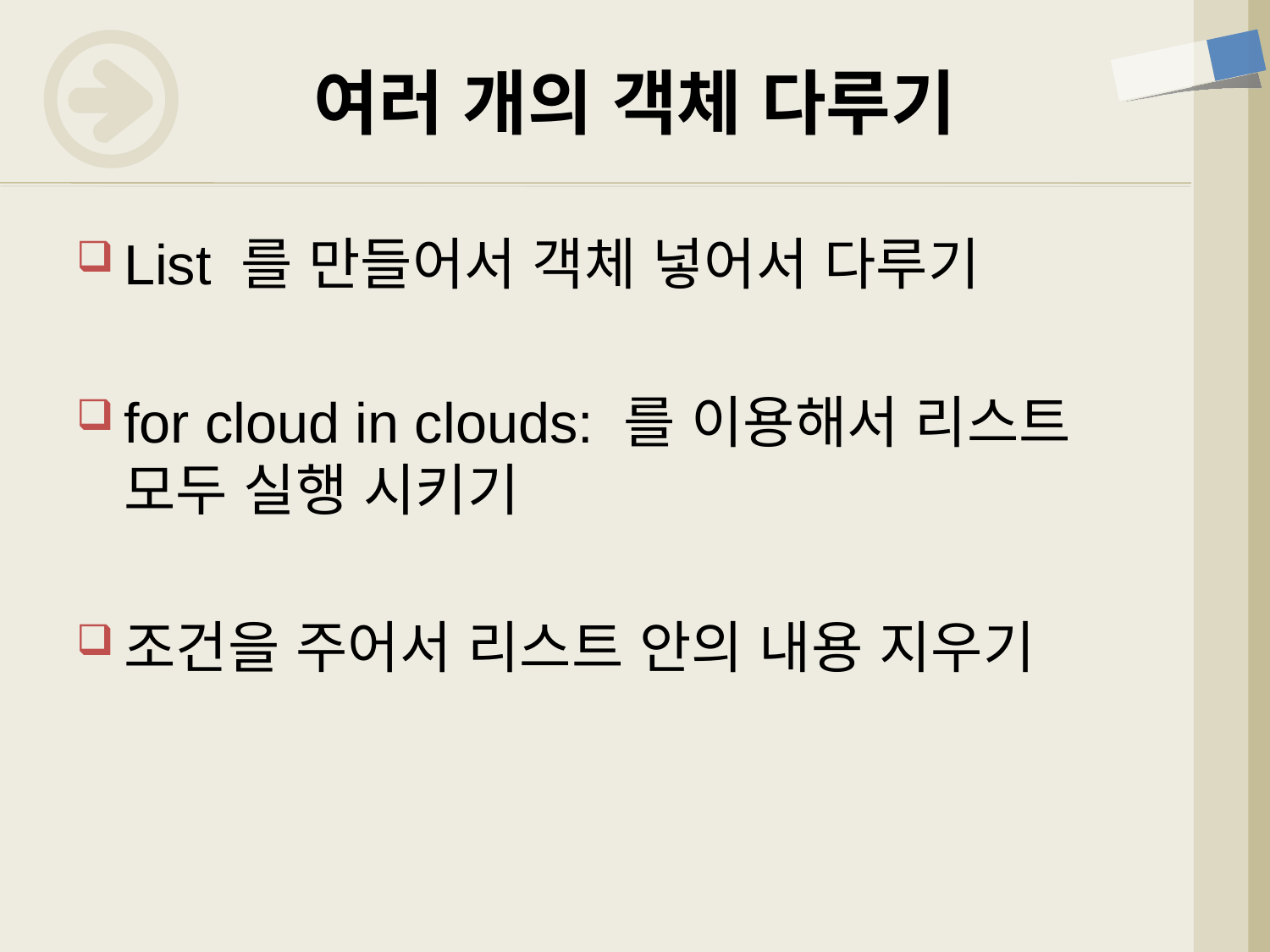

# 여러 개의 객체 다루기
List 를 만들어서 객체 넣어서 다루기

for cloud in clouds: 를 이용해서 리스트 모두 실행 시키기

조건을 주어서 리스트 안의 내용 지우기